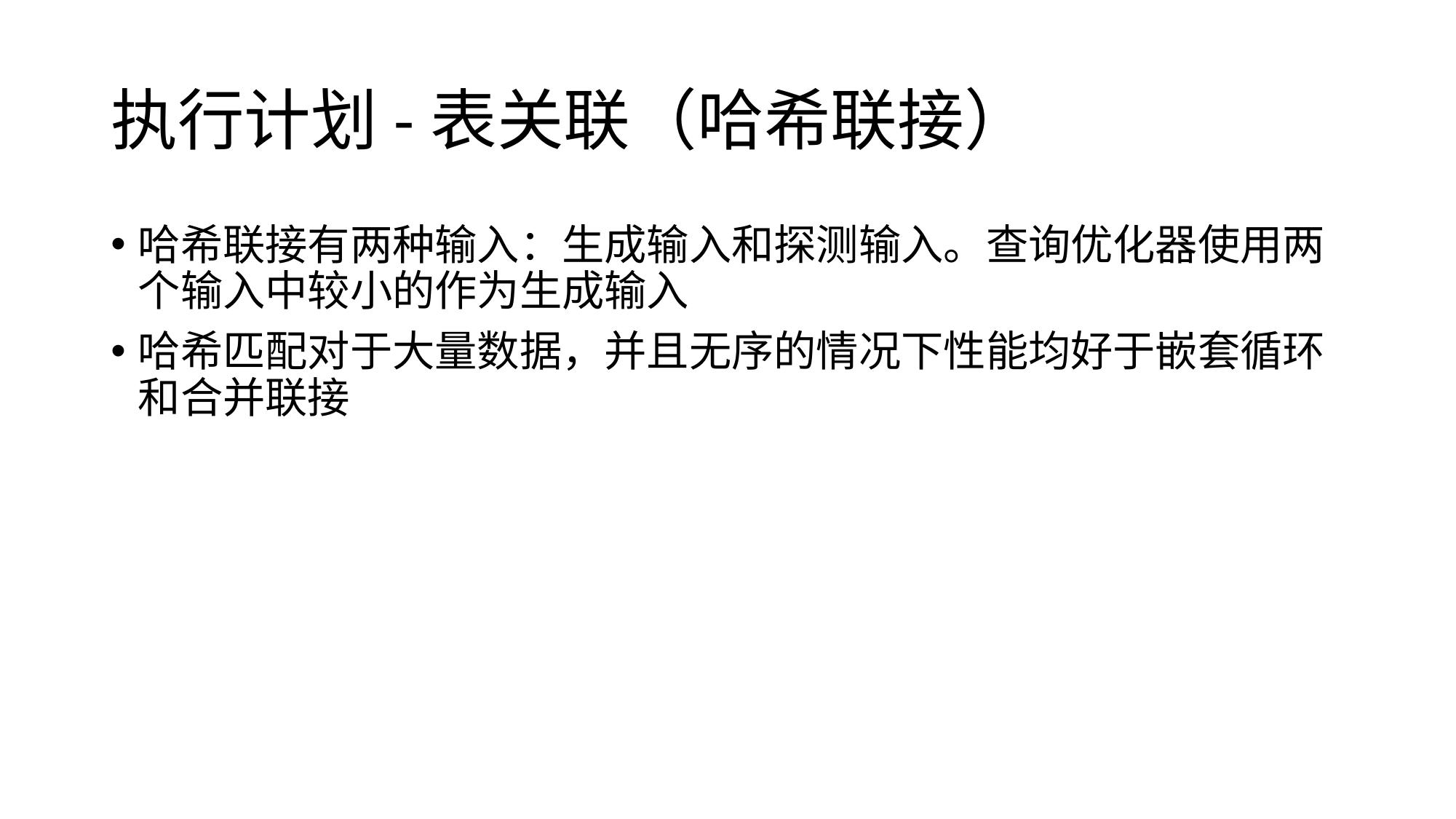

# 执行计划-表关联（哈希联接）
哈希联接有两种输入：生成输入和探测输入。查询优化器使用两个输入中较小的作为生成输入
哈希匹配对于大量数据，并且无序的情况下性能均好于嵌套循环和合并联接